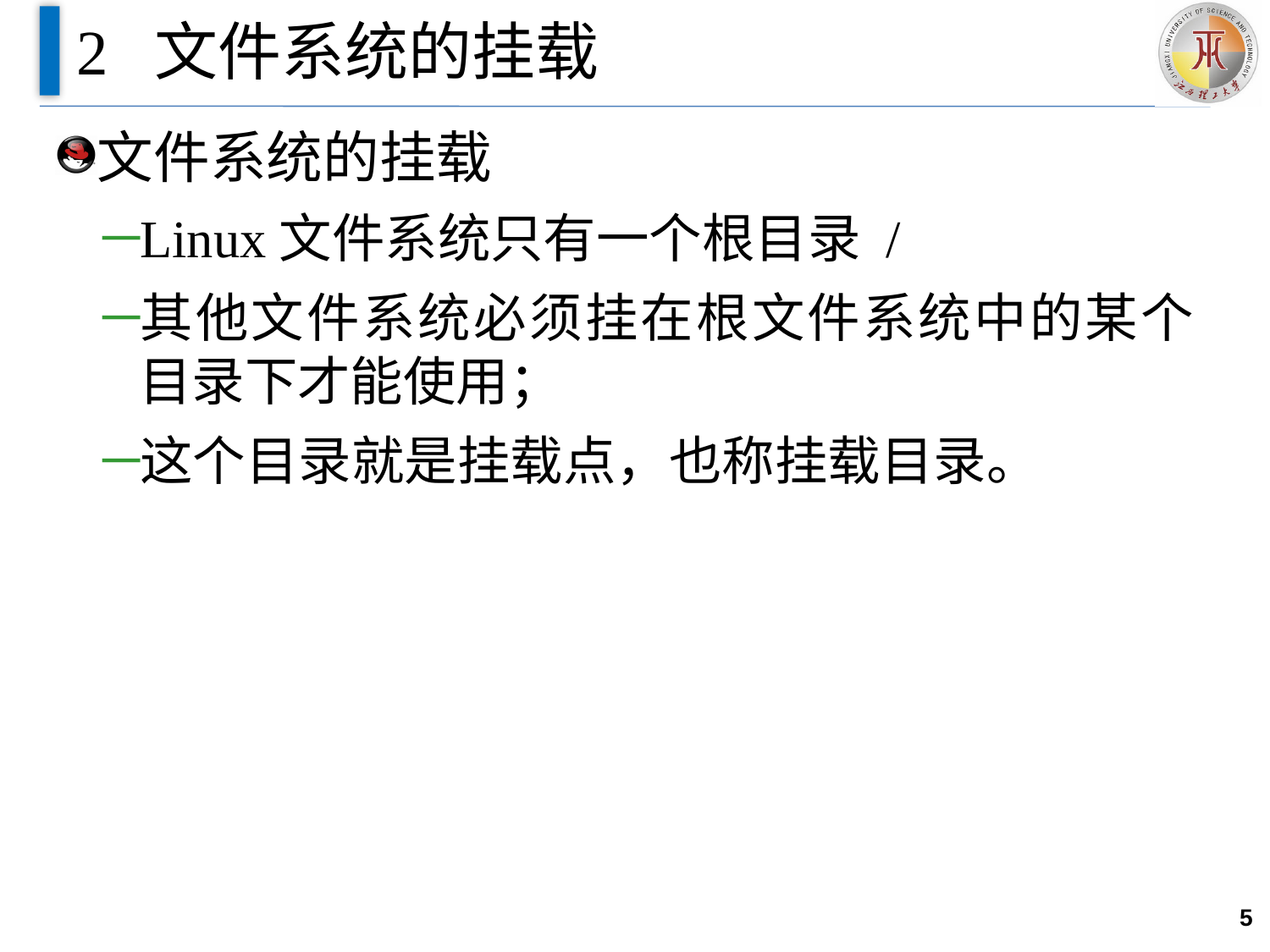

# 2  文件系统的挂载
文件系统的挂载
Linux文件系统只有一个根目录 /
其他文件系统必须挂在根文件系统中的某个目录下才能使用；
这个目录就是挂载点，也称挂载目录。
5